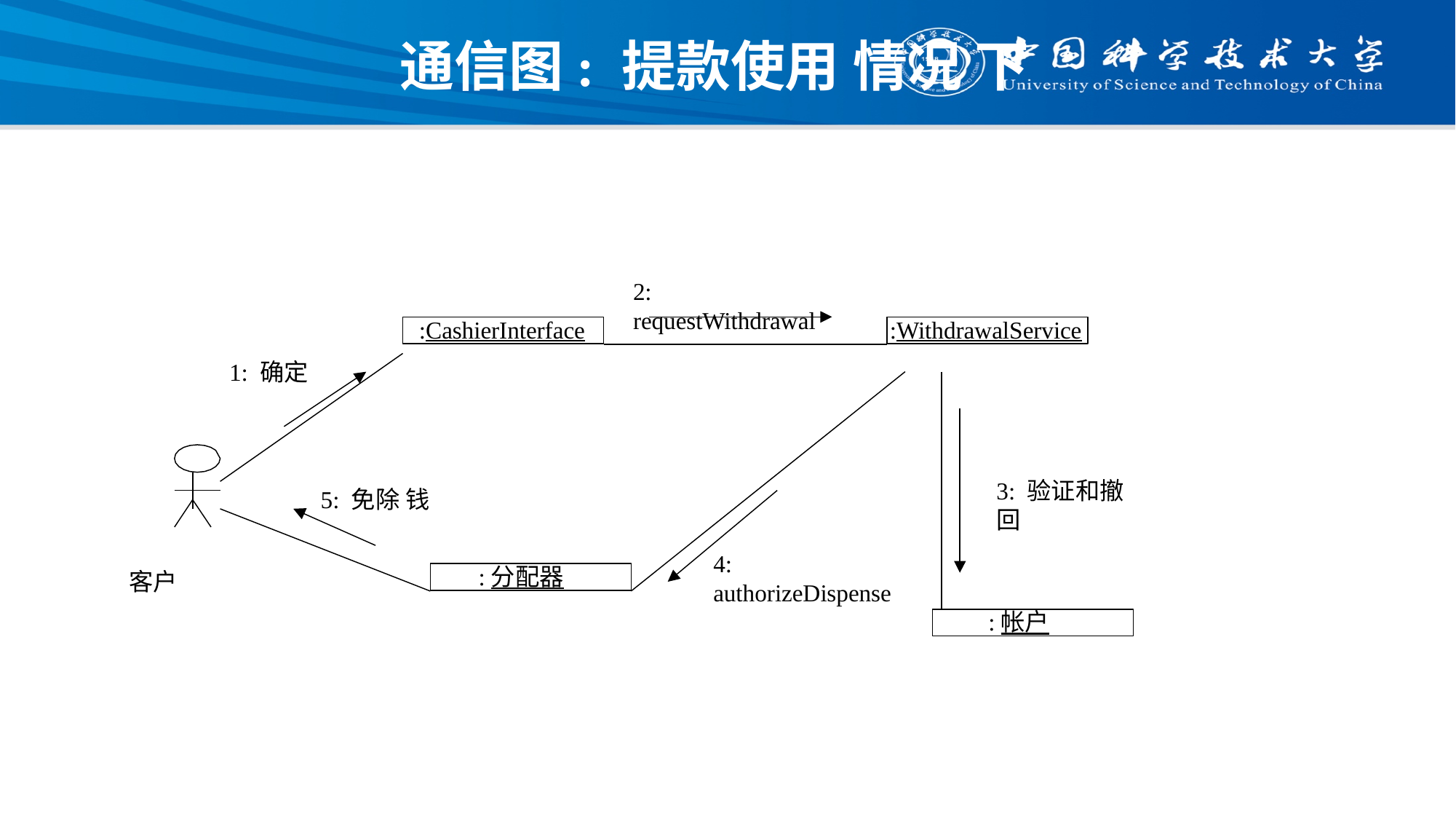

# 通信图: 提款使用 情况 下
2: requestWithdrawal

:CashierInterface

:WithdrawalService

1: 确定

3: 验证和撤回
5: 免除 钱

4: authorizeDispense

:分配器
客户

:帐户